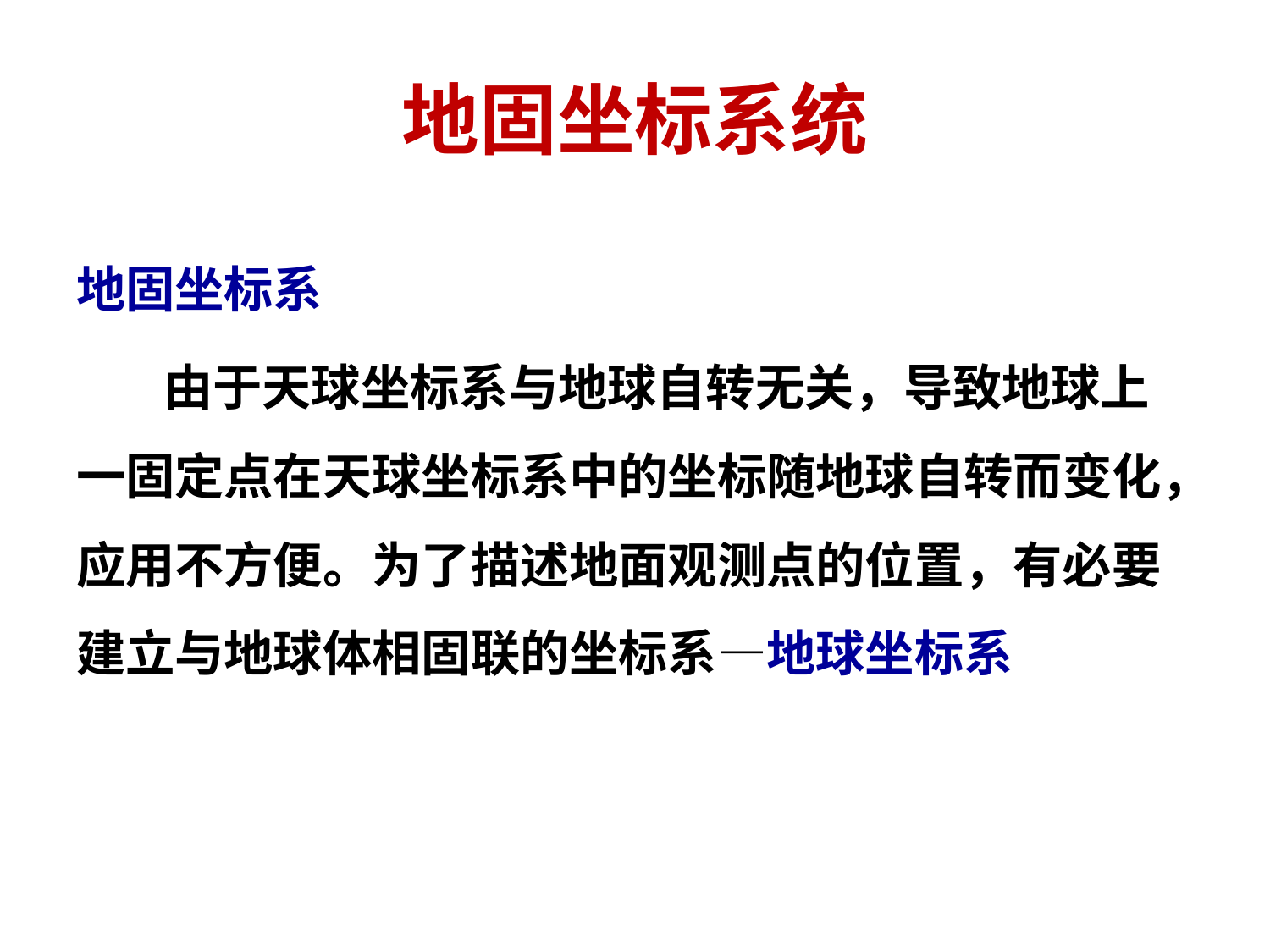

# 地固坐标系统
地固坐标系
由于天球坐标系与地球自转无关，导致地球上一固定点在天球坐标系中的坐标随地球自转而变化，应用不方便。为了描述地面观测点的位置，有必要建立与地球体相固联的坐标系—地球坐标系